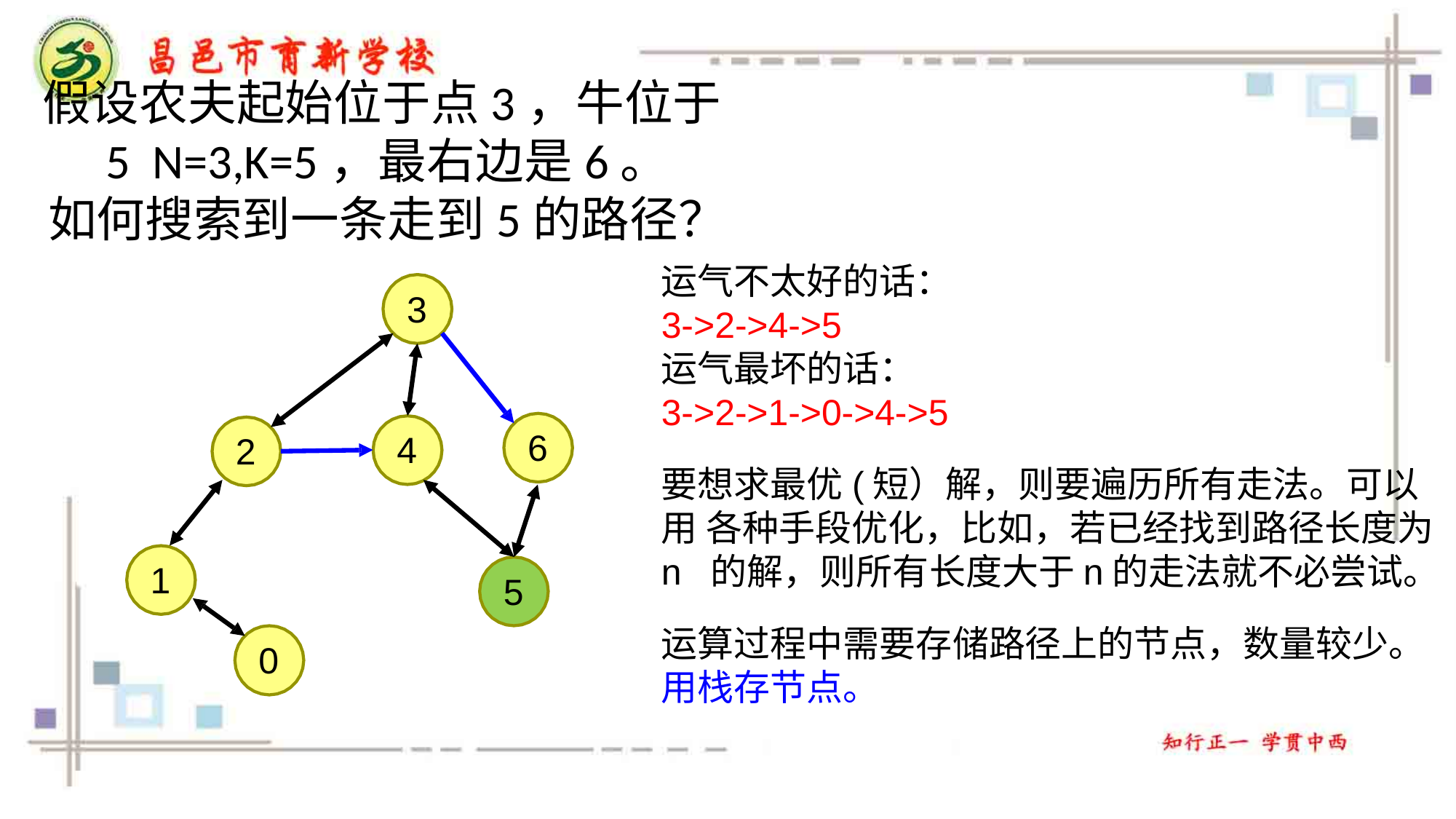

# 假设农夫起始位于点3，牛位于5  N=3,K=5，最右边是6。
如何搜索到一条走到5的路径？
运气不太好的话：

3
3->2->4->5
运气最坏的话：
3->2->1->0->4->5

要想求最优(短）解，则要遍历所有走法。可以用 各种手段优化，比如，若已经找到路径长度为n  的解，则所有长度大于n的走法就不必尝试。

运算过程中需要存储路径上的节点，数量较少。 用栈存节点。

6
4
2

1
5

0
20